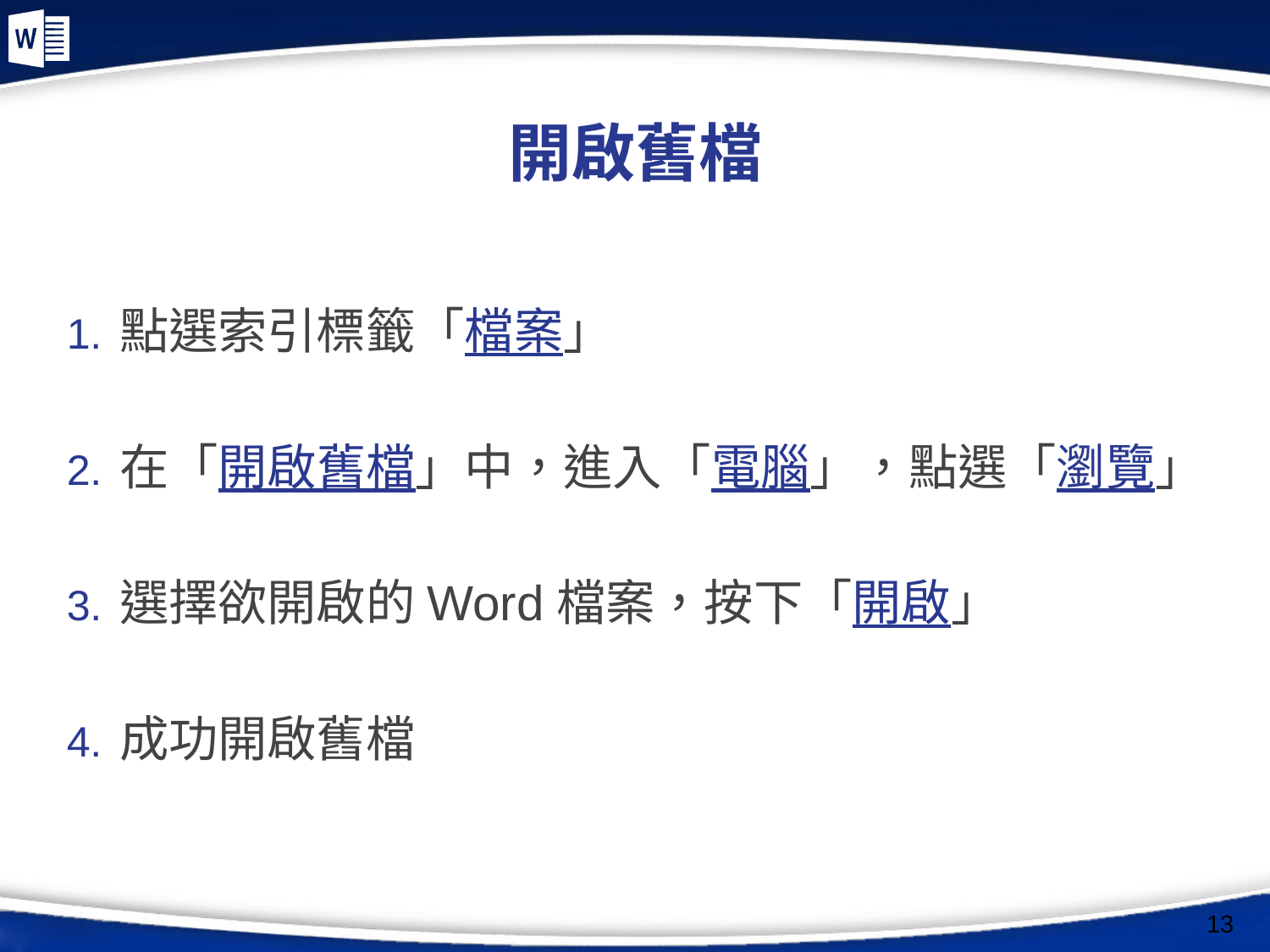

# 開啟舊檔
點選索引標籤「檔案」
在「開啟舊檔」中，進入「電腦」，點選「瀏覽」
選擇欲開啟的Word檔案，按下「開啟」
成功開啟舊檔
13